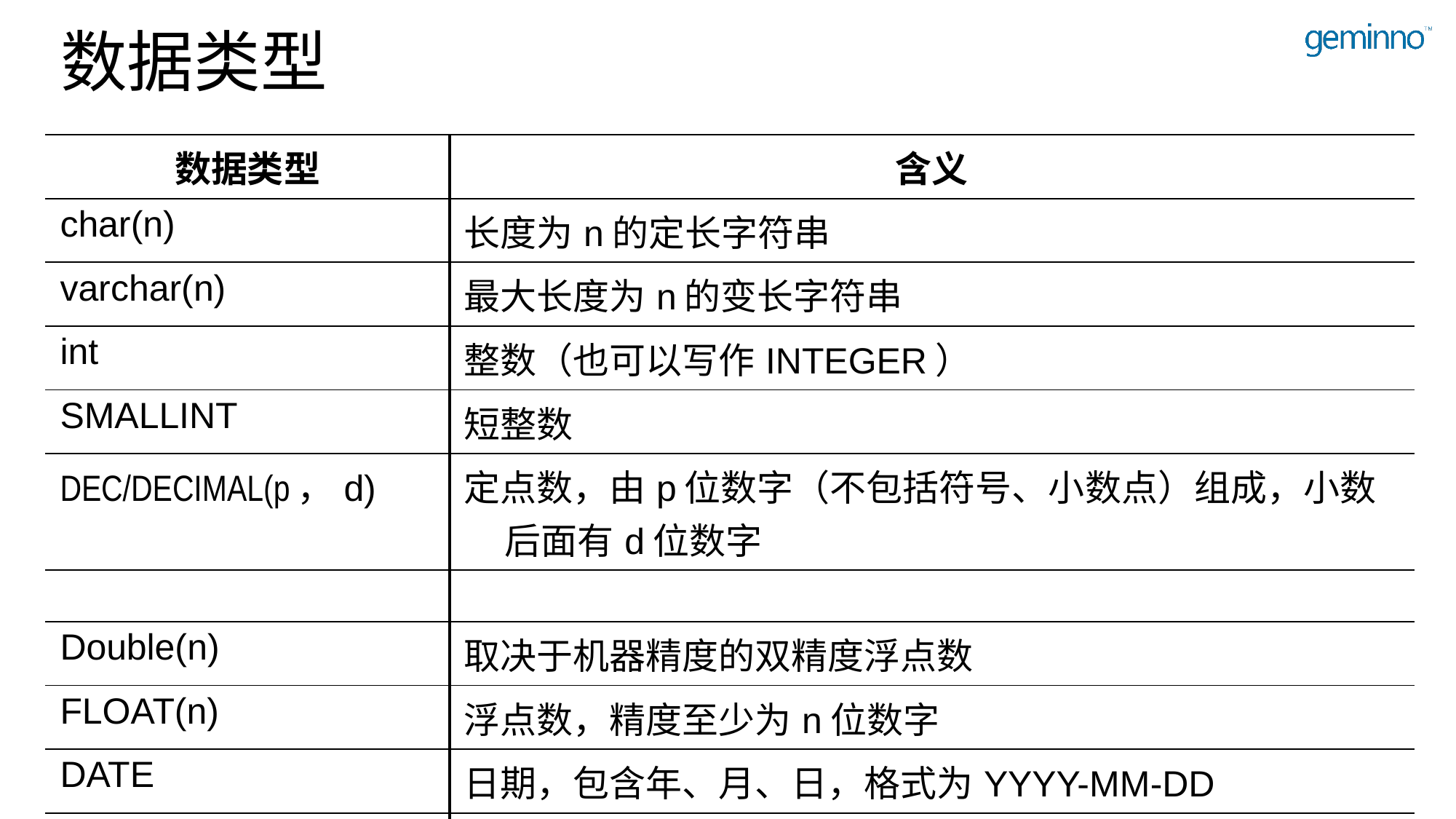

# 数据类型
| 数据类型 | 含义 |
| --- | --- |
| char(n) | 长度为n的定长字符串 |
| varchar(n) | 最大长度为n的变长字符串 |
| int | 整数（也可以写作INTEGER） |
| SMALLINT | 短整数 |
| DEC/DECIMAL(p，d) | 定点数，由p位数字（不包括符号、小数点）组成，小数后面有d位数字 |
|  |  |
| Double(n) | 取决于机器精度的双精度浮点数 |
| FLOAT(n) | 浮点数，精度至少为n位数字 |
| DATE | 日期，包含年、月、日，格式为YYYY-MM-DD |
| TIME | 时间，包含一日的时、分、秒，格式为HH:MM:SS |